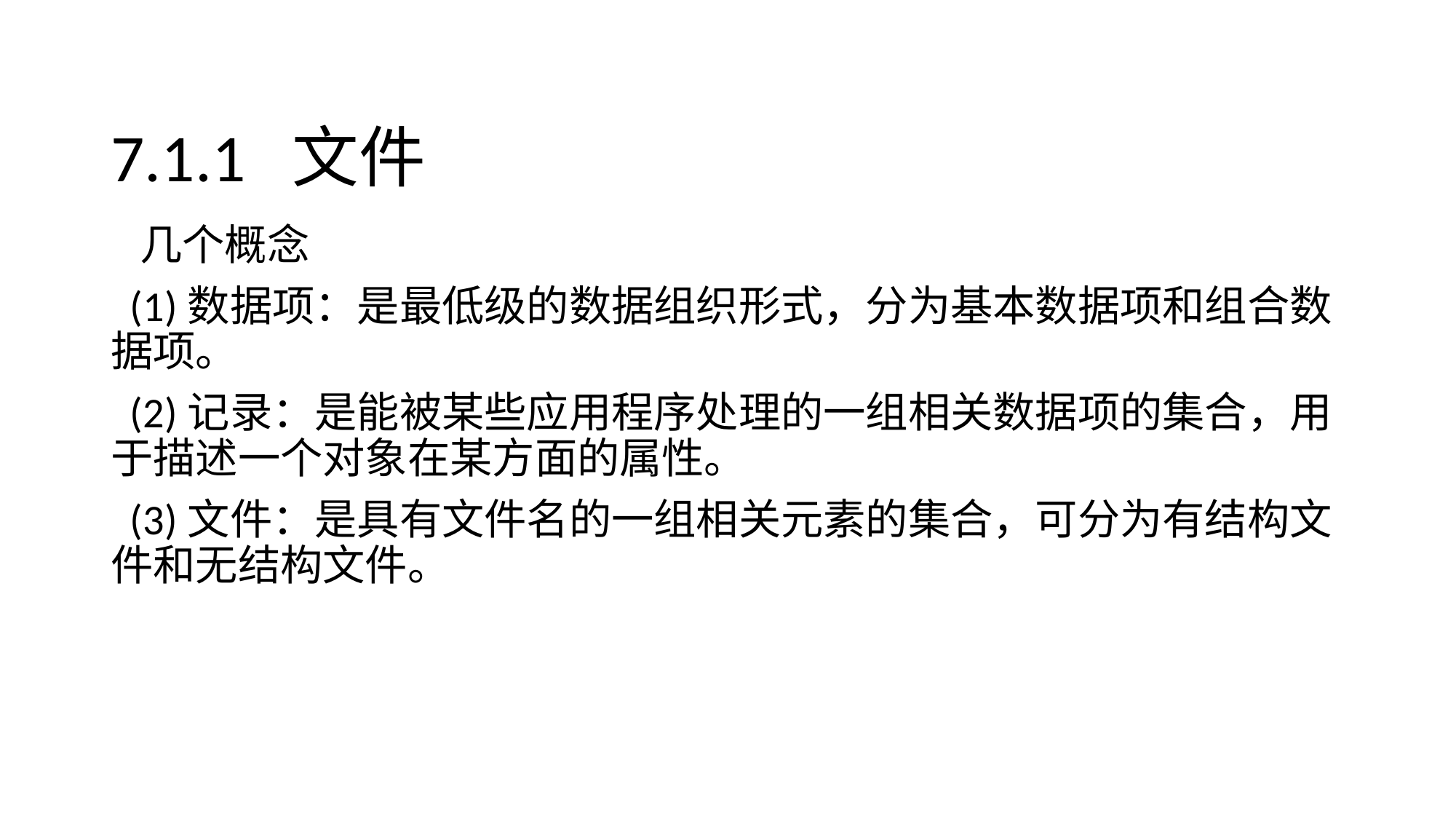

7.1.1  文件
  几个概念
  (1)数据项：是最低级的数据组织形式，分为基本数据项和组合数据项。
  (2)记录：是能被某些应用程序处理的一组相关数据项的集合，用于描述一个对象在某方面的属性。
  (3)文件：是具有文件名的一组相关元素的集合，可分为有结构文件和无结构文件。

3